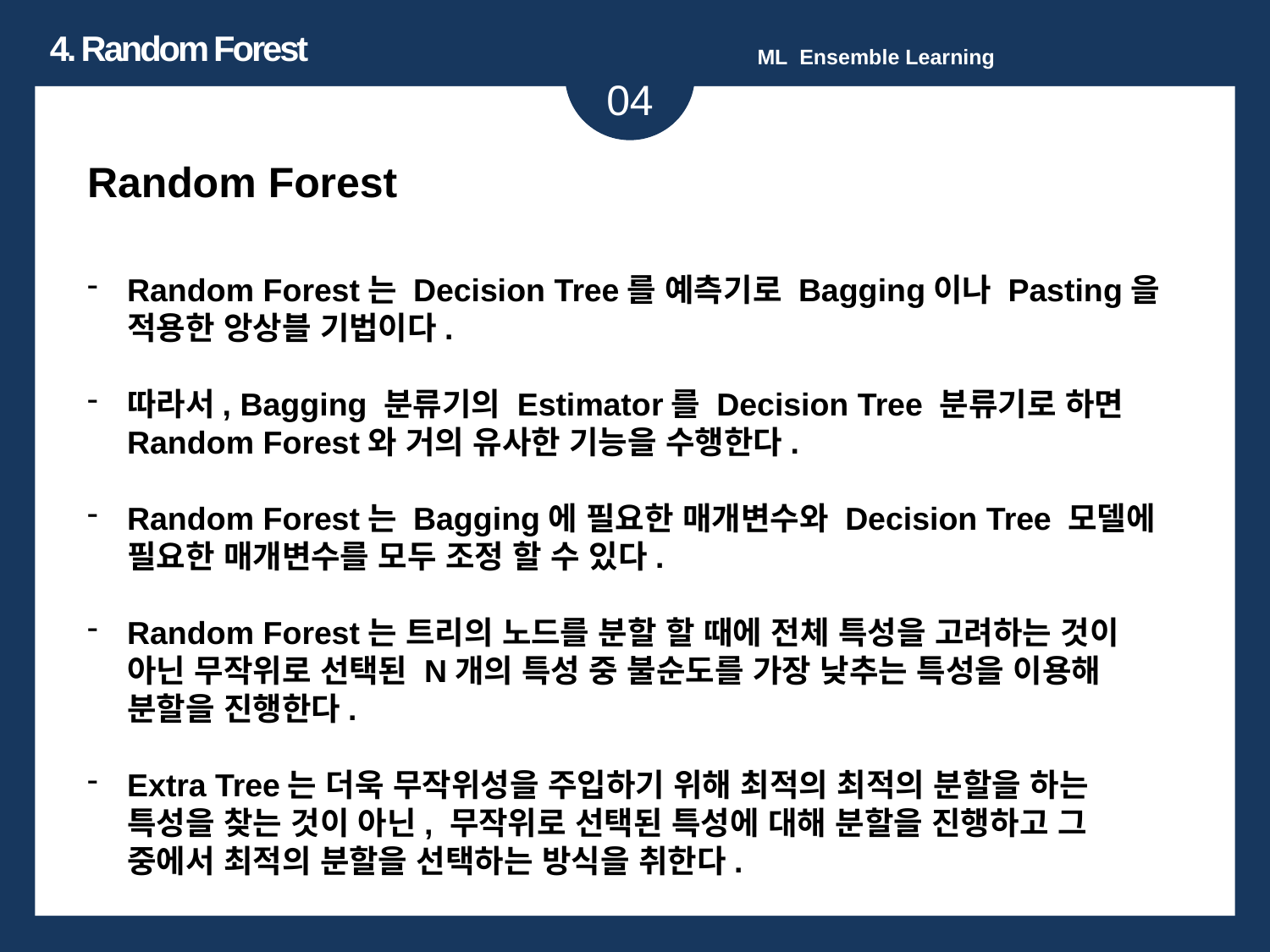

4. Random Forest
ML  Ensemble Learning
04

Random Forest

Random Forest는 Decision Tree를 예측기로 Bagging이나 Pasting을 적용한 앙상블 기법이다.

따라서, Bagging 분류기의 Estimator를 Decision Tree 분류기로 하면 Random Forest와 거의 유사한 기능을 수행한다.

Random Forest는 Bagging에 필요한 매개변수와 Decision Tree 모델에 필요한 매개변수를 모두 조정 할 수 있다.

Random Forest는 트리의 노드를 분할 할 때에 전체 특성을 고려하는 것이 아닌 무작위로 선택된 N개의 특성 중 불순도를 가장 낮추는 특성을 이용해 분할을 진행한다.

Extra Tree는 더욱 무작위성을 주입하기 위해 최적의 최적의 분할을 하는 특성을 찾는 것이 아닌, 무작위로 선택된 특성에 대해 분할을 진행하고 그 중에서 최적의 분할을 선택하는 방식을 취한다.